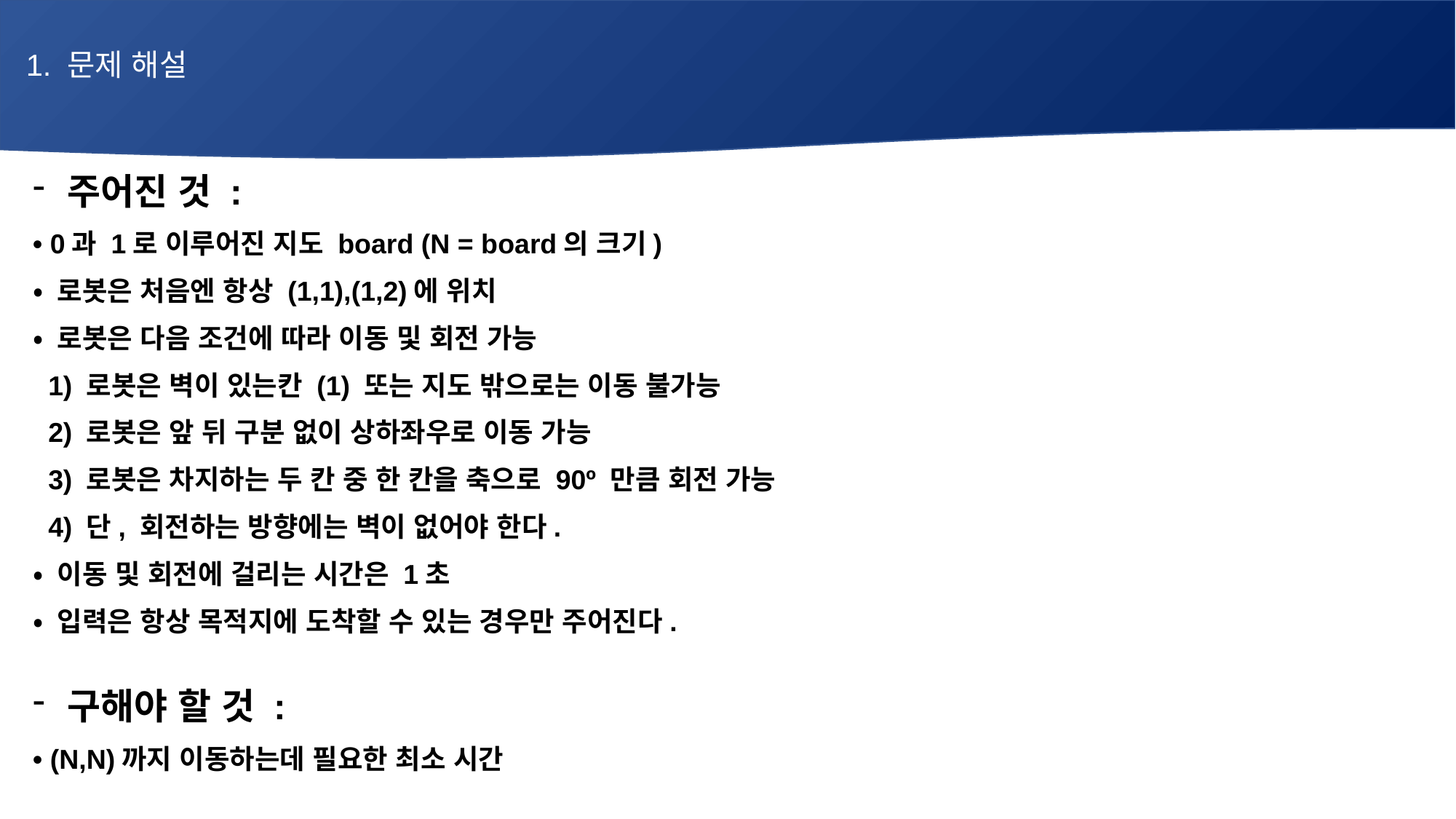

1. 문제 해설
주어진 것 :
• 0과 1로 이루어진 지도 board (N = board의 크기)
• 로봇은 처음엔 항상 (1,1),(1,2)에 위치
• 로봇은 다음 조건에 따라 이동 및 회전 가능
  1) 로봇은 벽이 있는칸 (1) 또는 지도 밖으로는 이동 불가능
  2) 로봇은 앞 뒤 구분 없이 상하좌우로 이동 가능
  3) 로봇은 차지하는 두 칸 중 한 칸을 축으로 90º 만큼 회전 가능
  4) 단, 회전하는 방향에는 벽이 없어야 한다.
• 이동 및 회전에 걸리는 시간은 1초
• 입력은 항상 목적지에 도착할 수 있는 경우만 주어진다.

구해야 할 것 :
• (N,N)까지 이동하는데 필요한 최소 시간